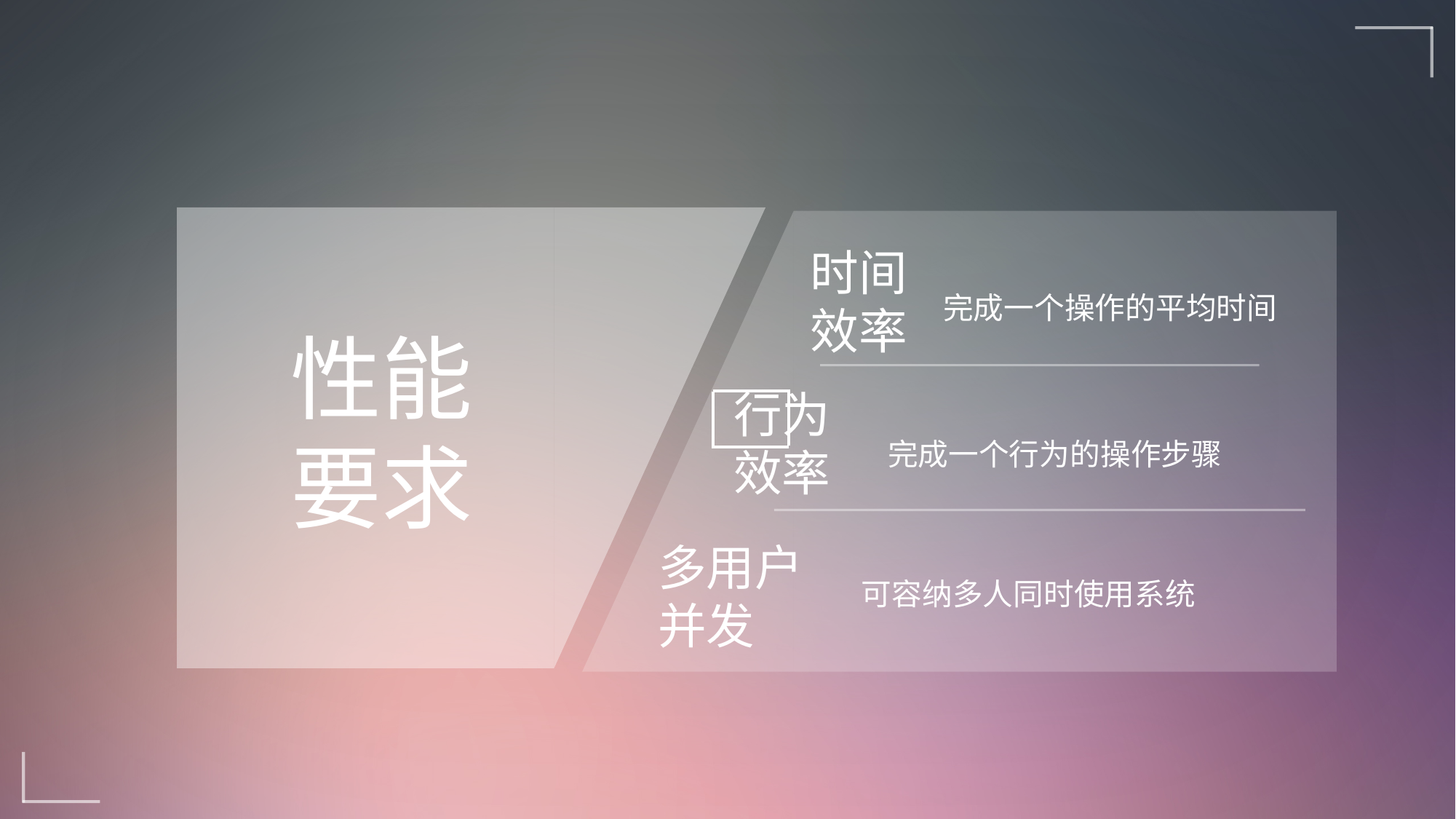

性能要求

时间效率
完成一个操作的平均时间
行为
效率
完成一个行为的操作步骤
多用户
并发
可容纳多人同时使用系统